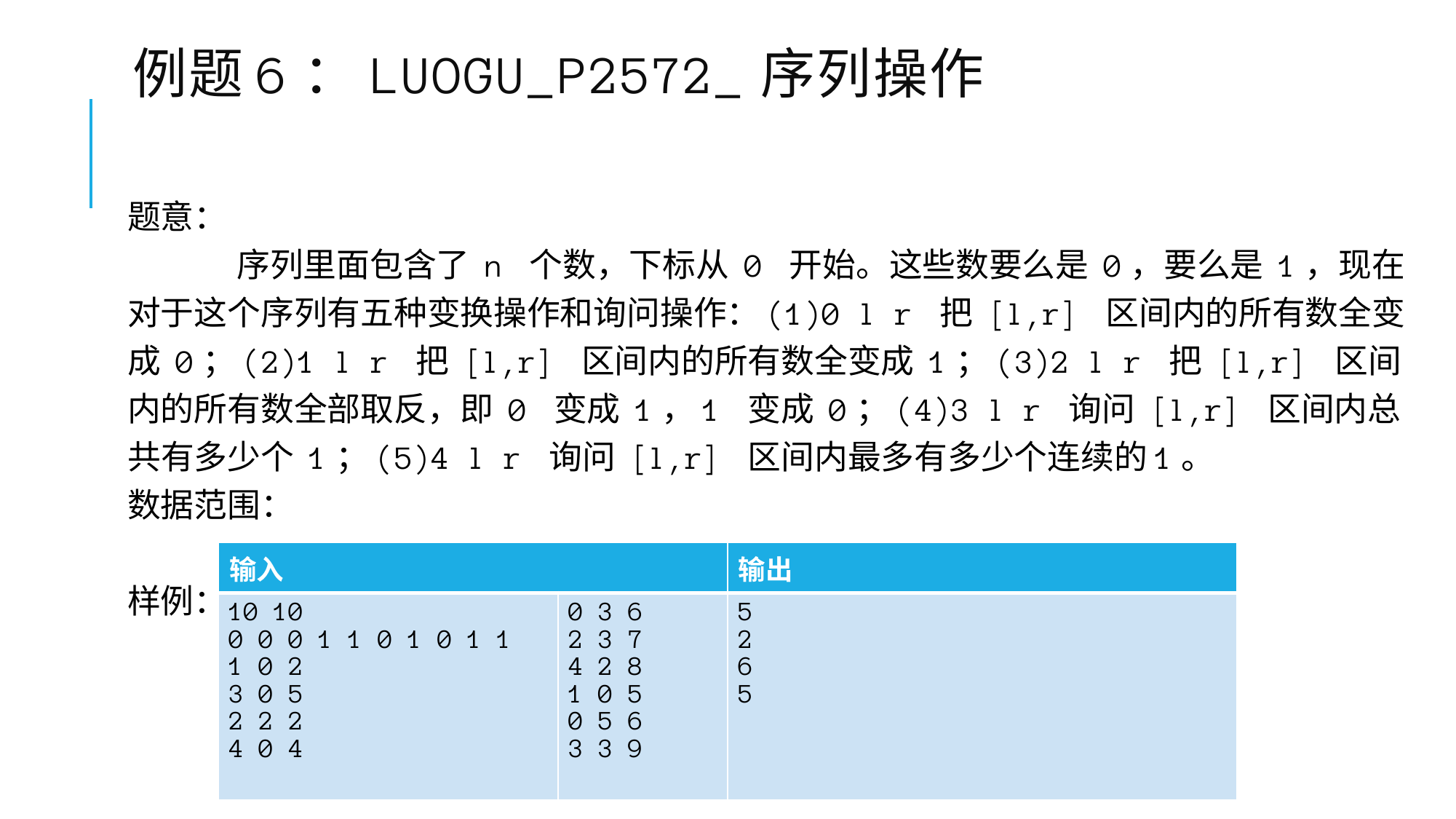

# 例题6：Luogu_P2572_序列操作
题意：
	序列里面包含了 n 个数，下标从 0 开始。这些数要么是 0，要么是 1，现在对于这个序列有五种变换操作和询问操作：(1)0 l r 把 [l,r] 区间内的所有数全变成 0；(2)1 l r 把 [l,r] 区间内的所有数全变成 1；(3)2 l r 把 [l,r] 区间内的所有数全部取反，即 0 变成 1，1 变成 0；(4)3 l r 询问 [l,r] 区间内总共有多少个 1；(5)4 l r 询问 [l,r] 区间内最多有多少个连续的1。
数据范围：
	1<=n<=1e5，1<=m<=1e5。
样例：

| 输入 |  | 输出 |
| --- | --- | --- |
| 10 10 0 0 0 1 1 0 1 0 1 1 1 0 2 3 0 5 2 2 2 4 0 4 | 0 3 6 2 3 7 4 2 8 1 0 5 0 5 6 3 3 9 | 5 2 6 5 |